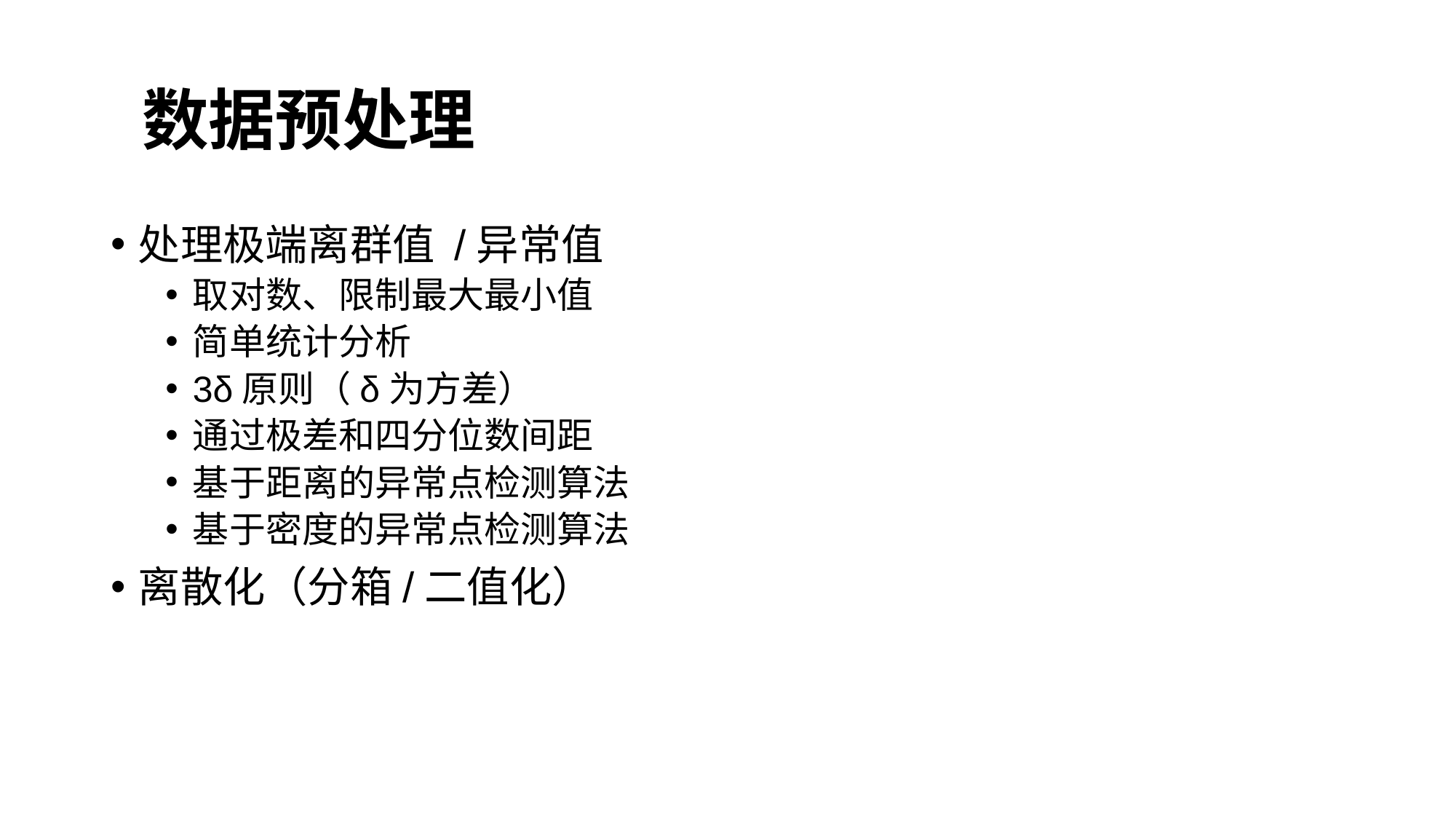

# 数据预处理
处理极端离群值 /异常值
取对数、限制最大最小值
简单统计分析
3δ原则（δ为方差）
通过极差和四分位数间距
基于距离的异常点检测算法
基于密度的异常点检测算法
离散化（分箱/二值化）